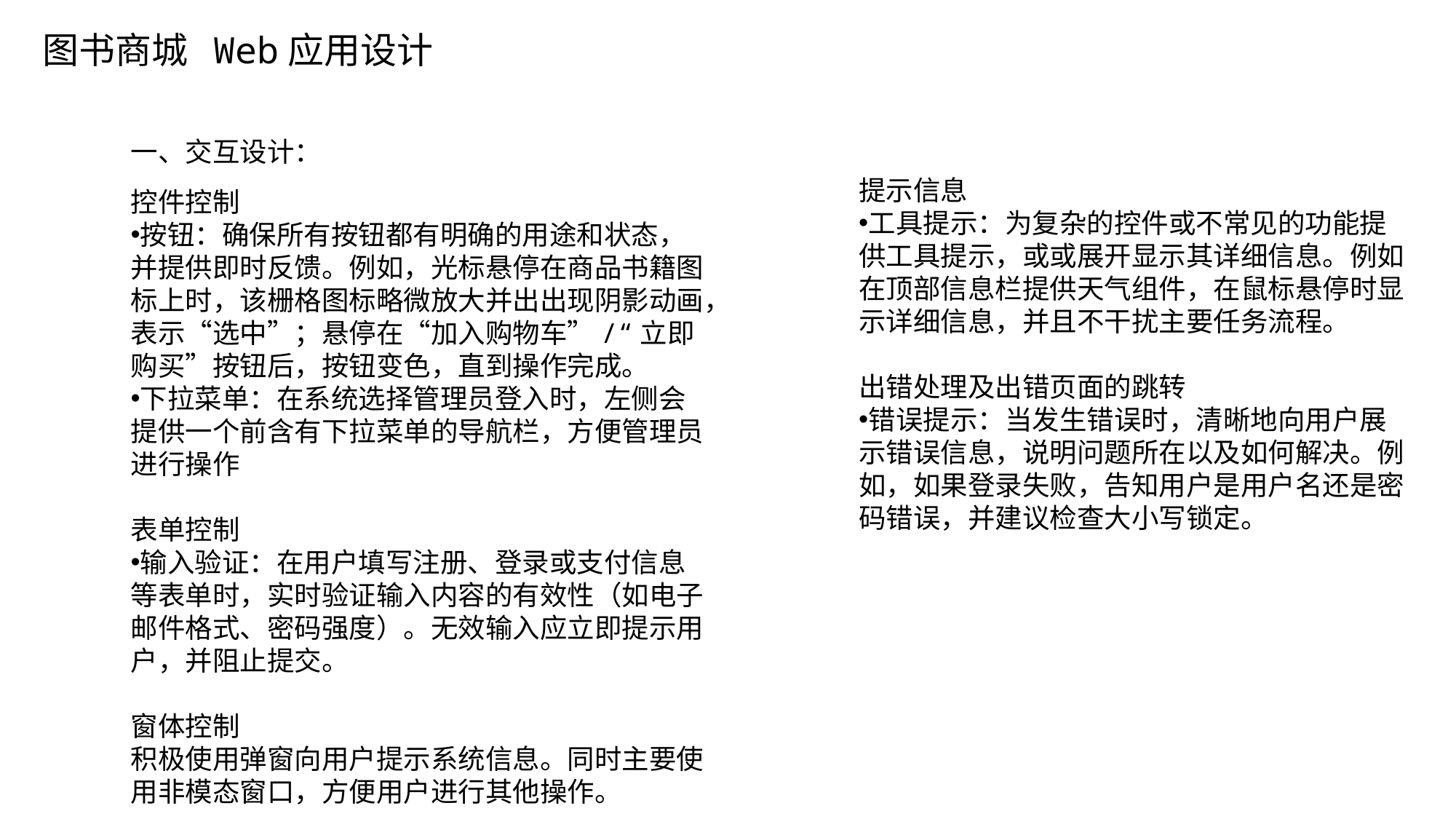

图书商城  Web应用设计
一、交互设计：

提示信息
工具提示：为复杂的控件或不常见的功能提供工具提示，或或展开显示其详细信息。例如在顶部信息栏提供天气组件，在鼠标悬停时显示详细信息，并且不干扰主要任务流程。

出错处理及出错页面的跳转
错误提示：当发生错误时，清晰地向用户展示错误信息，说明问题所在以及如何解决。例如，如果登录失败，告知用户是用户名还是密码错误，并建议检查大小写锁定。

控件控制
按钮：确保所有按钮都有明确的用途和状态，并提供即时反馈。例如，光标悬停在商品书籍图标上时，该栅格图标略微放大并出出现阴影动画，表示“选中”；悬停在“加入购物车”/“立即购买”按钮后，按钮变色，直到操作完成。
下拉菜单：在系统选择管理员登入时，左侧会提供一个前含有下拉菜单的导航栏，方便管理员进行操作

表单控制
输入验证：在用户填写注册、登录或支付信息等表单时，实时验证输入内容的有效性（如电子邮件格式、密码强度）。无效输入应立即提示用户，并阻止提交。

窗体控制
积极使用弹窗向用户提示系统信息。同时主要使用非模态窗口，方便用户进行其他操作。